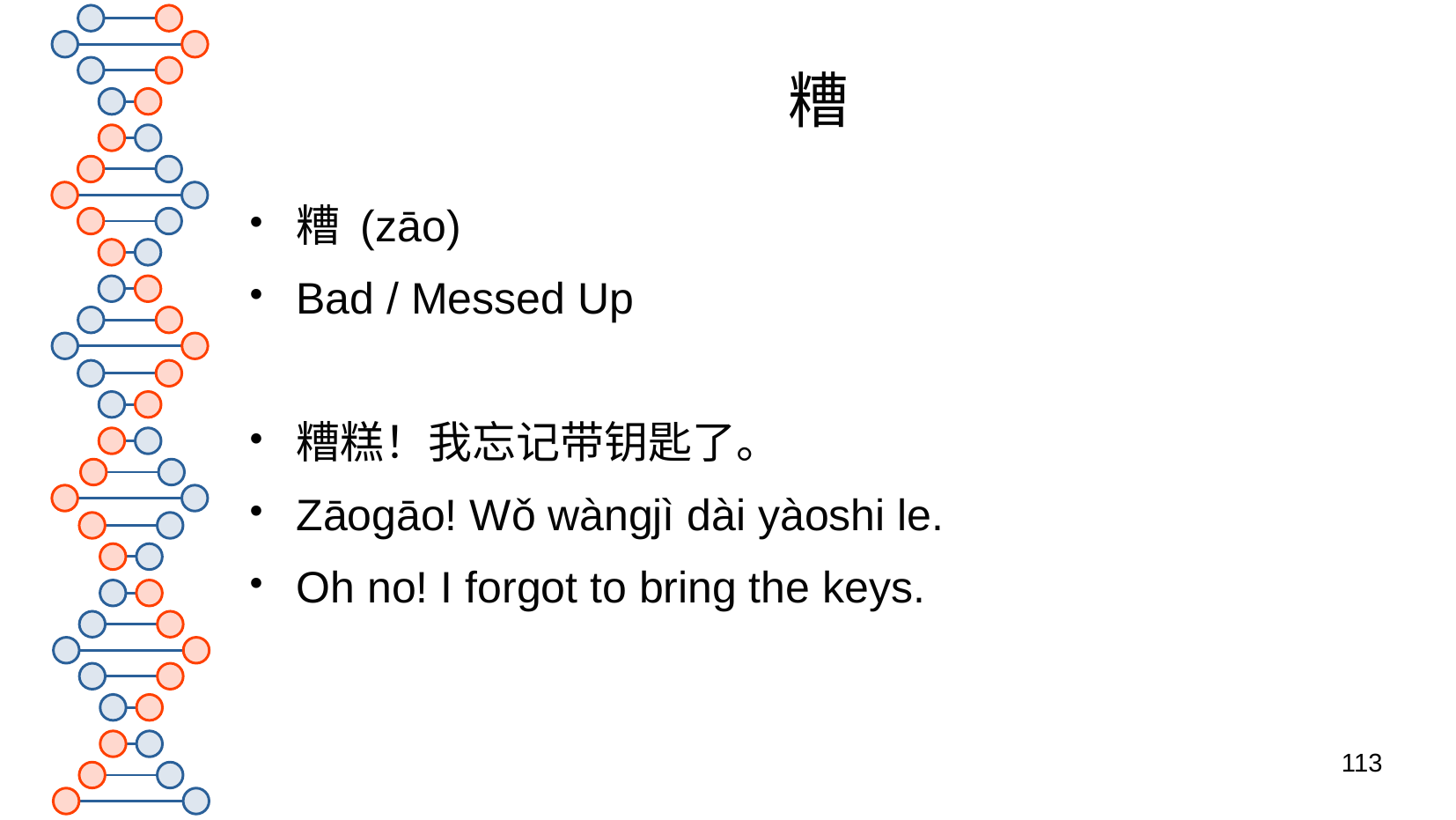

# 糟
糟 (zāo)
Bad / Messed Up

糟糕！我忘记带钥匙了。
Zāogāo! Wǒ wàngjì dài yàoshi le.
Oh no! I forgot to bring the keys.
113